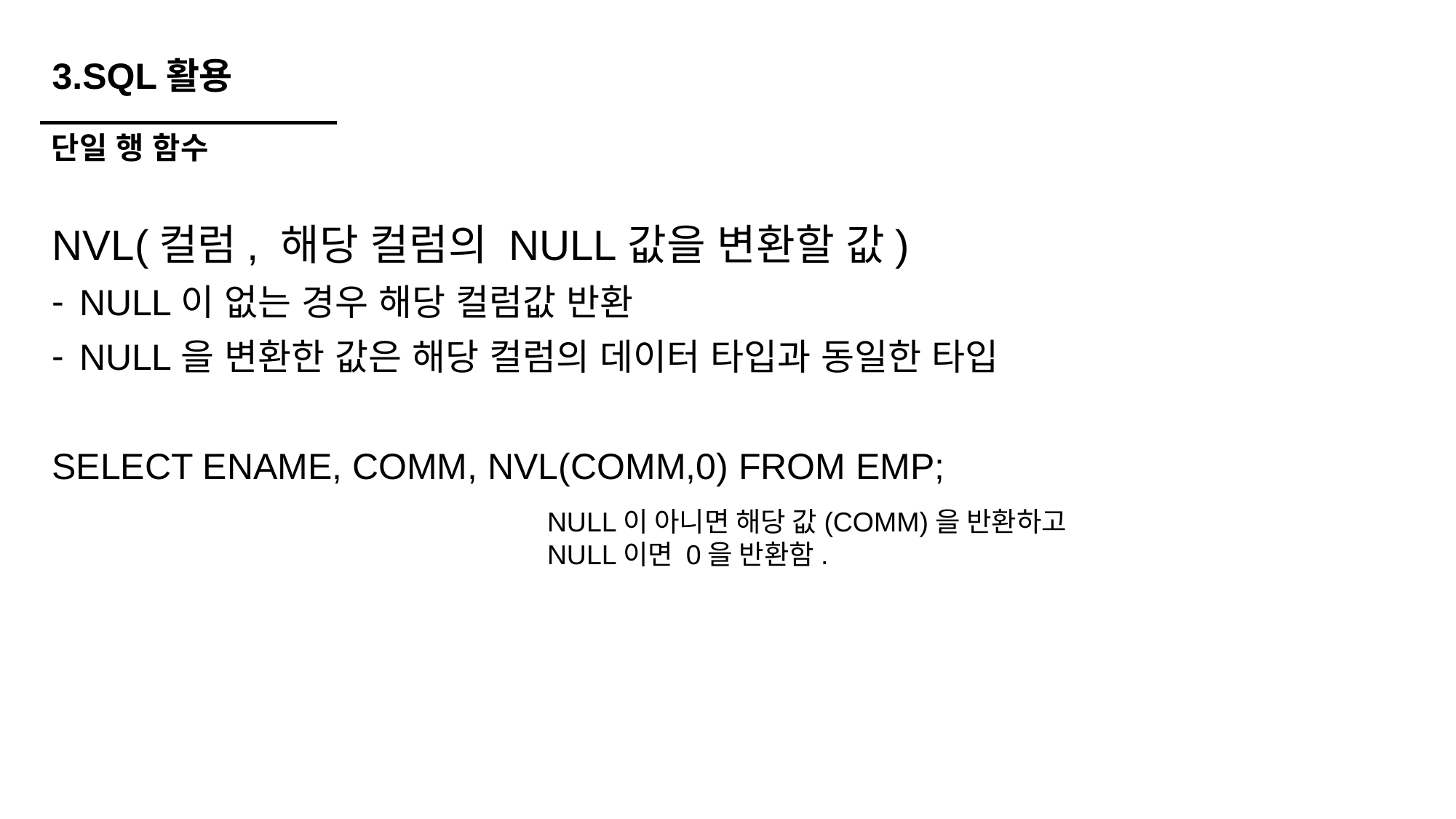

# 3.SQL활용
단일 행 함수
NVL(컬럼, 해당 컬럼의 NULL값을 변환할 값)
NULL이 없는 경우 해당 컬럼값 반환
NULL을 변환한 값은 해당 컬럼의 데이터 타입과 동일한 타입

SELECT ENAME, COMM, NVL(COMM,0) FROM EMP;
NULL이 아니면 해당 값(COMM)을 반환하고
NULL이면 0을 반환함.